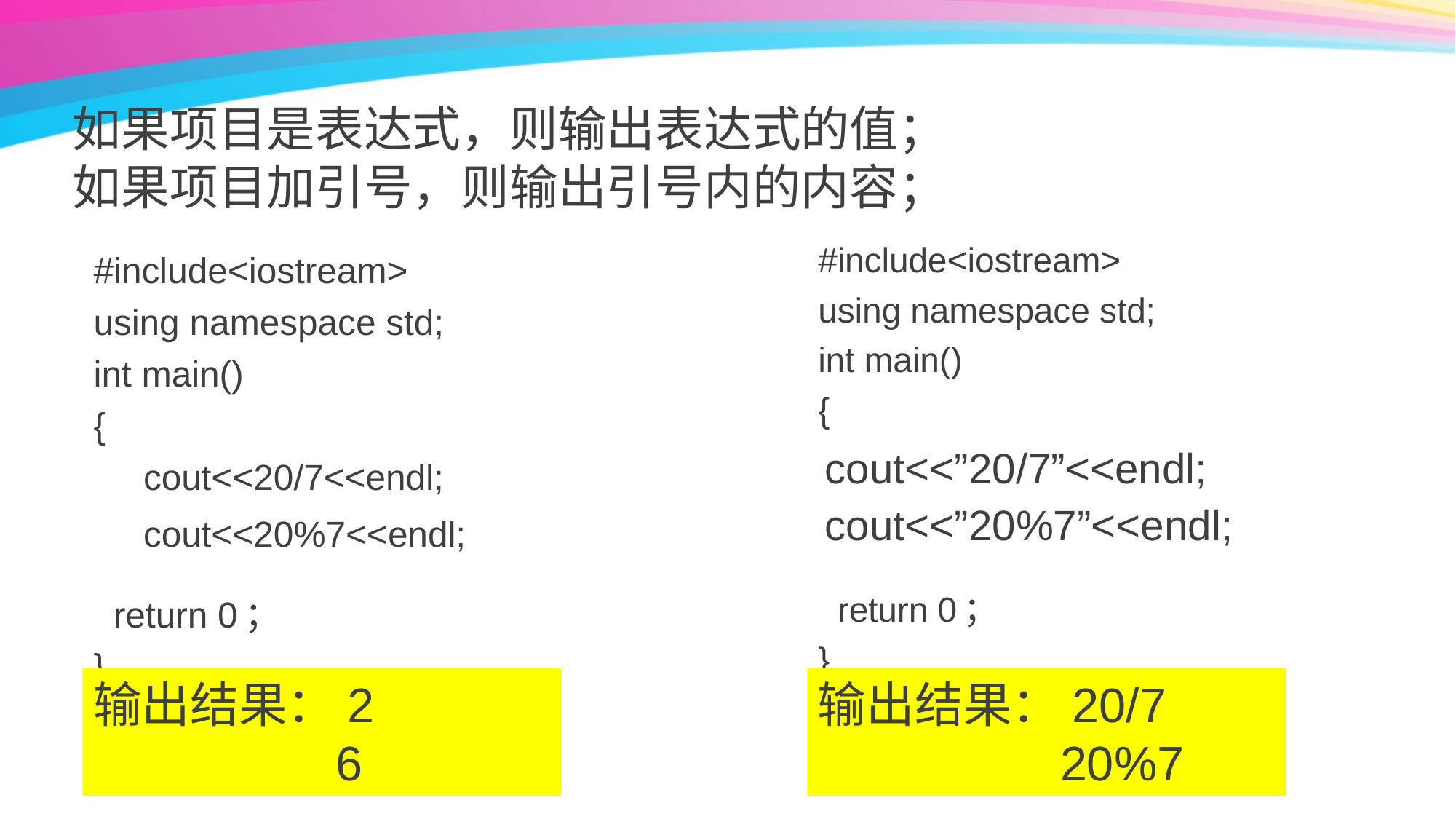

如果项目是表达式，则输出表达式的值；
如果项目加引号，则输出引号内的内容；
#include<iostream>
using namespace std;
int main()
{

  return 0；
}
#include<iostream>
using namespace std;
int main()
{
     cout<<20/7<<endl;
     cout<<20%7<<endl;
  return 0；
}
cout<<”20/7”<<endl;
cout<<”20%7”<<endl;
输出结果：2
                  6
输出结果：20/7
                  20%7